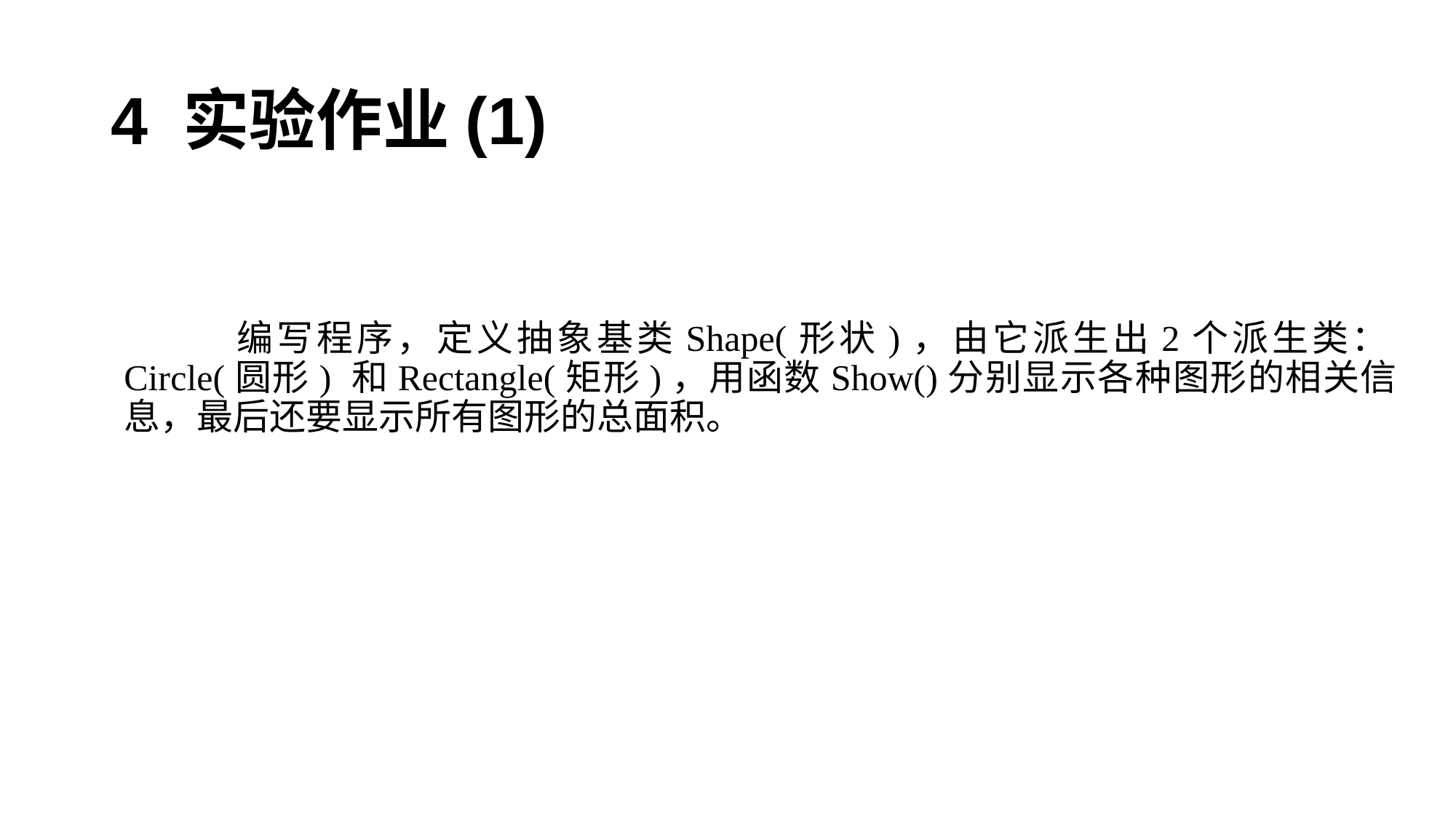

# 4 实验作业(1)
	编写程序，定义抽象基类Shape(形状)，由它派生出2个派生类：Circle(圆形) 和Rectangle(矩形)，用函数Show()分别显示各种图形的相关信息，最后还要显示所有图形的总面积。